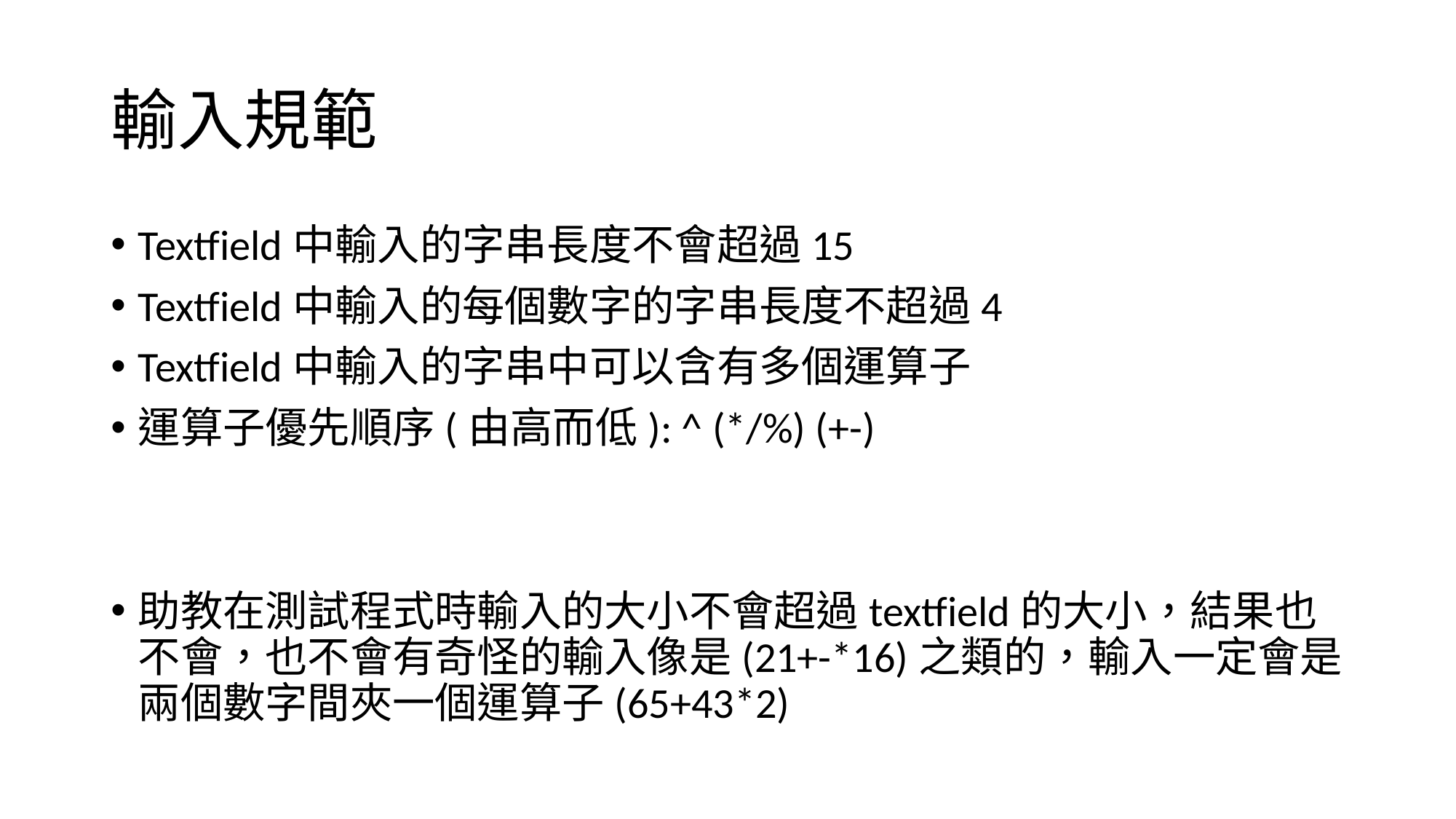

# 輸入規範
Textfield中輸入的字串長度不會超過15
Textfield中輸入的每個數字的字串長度不超過4
Textfield中輸入的字串中可以含有多個運算子
運算子優先順序(由高而低): ^ (*/%) (+-)

助教在測試程式時輸入的大小不會超過textfield的大小，結果也不會，也不會有奇怪的輸入像是(21+-*16)之類的，輸入一定會是兩個數字間夾一個運算子(65+43*2)